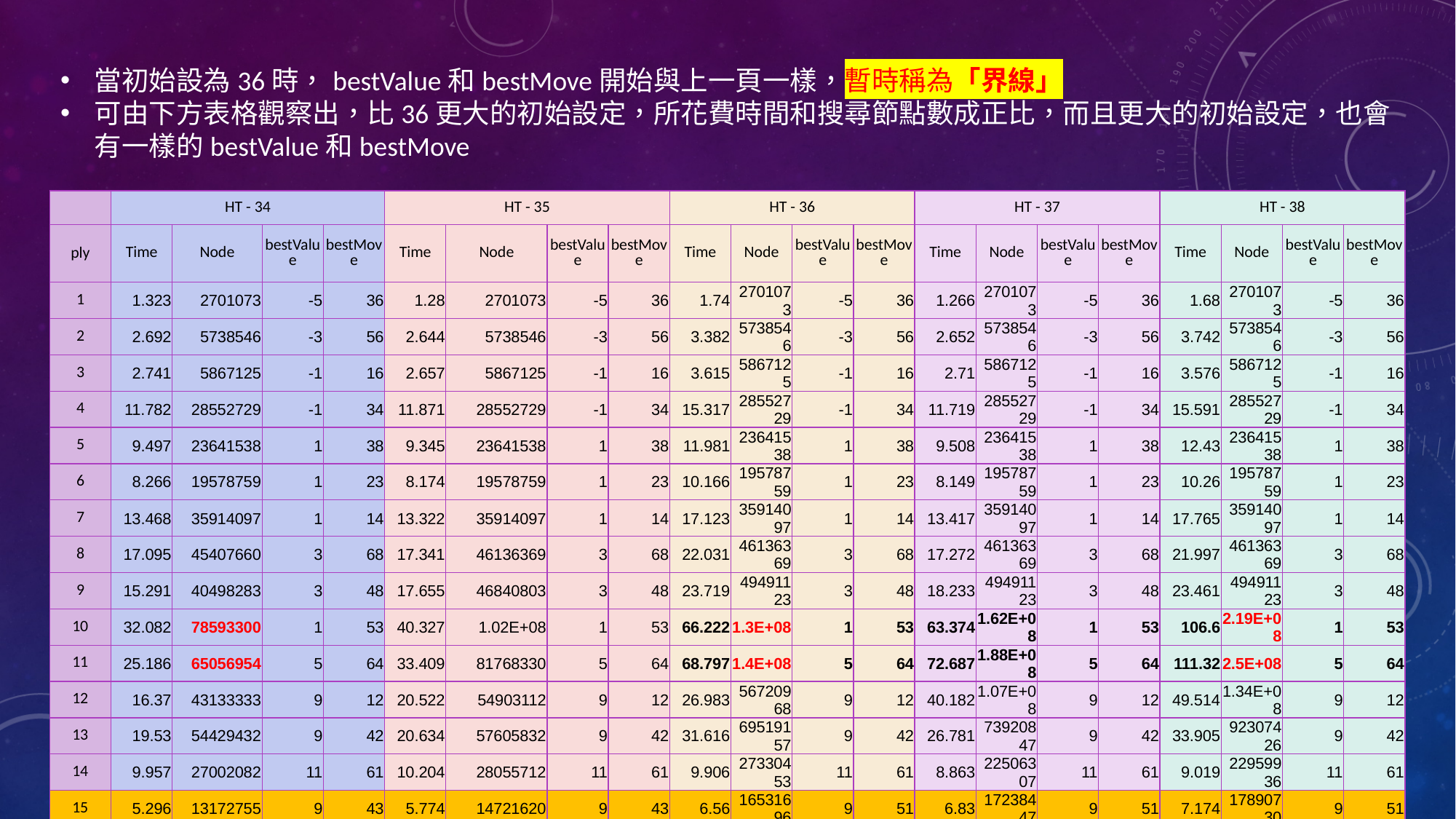

當初始設為36時，bestValue和bestMove開始與上一頁一樣，暫時稱為「界線」
可由下方表格觀察出，比36更大的初始設定，所花費時間和搜尋節點數成正比，而且更大的初始設定，也會有一樣的bestValue和bestMove
|  | HT - 34 |  |  |  | HT - 35 |  |  |  | HT - 36 |  |  |  | HT - 37 |  |  |  | HT - 38 |  |  |  |
| --- | --- | --- | --- | --- | --- | --- | --- | --- | --- | --- | --- | --- | --- | --- | --- | --- | --- | --- | --- | --- |
| ply | Time | Node | bestValue | bestMove | Time | Node | bestValue | bestMove | Time | Node | bestValue | bestMove | Time | Node | bestValue | bestMove | Time | Node | bestValue | bestMove |
| 1 | 1.323 | 2701073 | -5 | 36 | 1.28 | 2701073 | -5 | 36 | 1.74 | 2701073 | -5 | 36 | 1.266 | 2701073 | -5 | 36 | 1.68 | 2701073 | -5 | 36 |
| 2 | 2.692 | 5738546 | -3 | 56 | 2.644 | 5738546 | -3 | 56 | 3.382 | 5738546 | -3 | 56 | 2.652 | 5738546 | -3 | 56 | 3.742 | 5738546 | -3 | 56 |
| 3 | 2.741 | 5867125 | -1 | 16 | 2.657 | 5867125 | -1 | 16 | 3.615 | 5867125 | -1 | 16 | 2.71 | 5867125 | -1 | 16 | 3.576 | 5867125 | -1 | 16 |
| 4 | 11.782 | 28552729 | -1 | 34 | 11.871 | 28552729 | -1 | 34 | 15.317 | 28552729 | -1 | 34 | 11.719 | 28552729 | -1 | 34 | 15.591 | 28552729 | -1 | 34 |
| 5 | 9.497 | 23641538 | 1 | 38 | 9.345 | 23641538 | 1 | 38 | 11.981 | 23641538 | 1 | 38 | 9.508 | 23641538 | 1 | 38 | 12.43 | 23641538 | 1 | 38 |
| 6 | 8.266 | 19578759 | 1 | 23 | 8.174 | 19578759 | 1 | 23 | 10.166 | 19578759 | 1 | 23 | 8.149 | 19578759 | 1 | 23 | 10.26 | 19578759 | 1 | 23 |
| 7 | 13.468 | 35914097 | 1 | 14 | 13.322 | 35914097 | 1 | 14 | 17.123 | 35914097 | 1 | 14 | 13.417 | 35914097 | 1 | 14 | 17.765 | 35914097 | 1 | 14 |
| 8 | 17.095 | 45407660 | 3 | 68 | 17.341 | 46136369 | 3 | 68 | 22.031 | 46136369 | 3 | 68 | 17.272 | 46136369 | 3 | 68 | 21.997 | 46136369 | 3 | 68 |
| 9 | 15.291 | 40498283 | 3 | 48 | 17.655 | 46840803 | 3 | 48 | 23.719 | 49491123 | 3 | 48 | 18.233 | 49491123 | 3 | 48 | 23.461 | 49491123 | 3 | 48 |
| 10 | 32.082 | 78593300 | 1 | 53 | 40.327 | 1.02E+08 | 1 | 53 | 66.222 | 1.3E+08 | 1 | 53 | 63.374 | 1.62E+08 | 1 | 53 | 106.6 | 2.19E+08 | 1 | 53 |
| 11 | 25.186 | 65056954 | 5 | 64 | 33.409 | 81768330 | 5 | 64 | 68.797 | 1.4E+08 | 5 | 64 | 72.687 | 1.88E+08 | 5 | 64 | 111.32 | 2.5E+08 | 5 | 64 |
| 12 | 16.37 | 43133333 | 9 | 12 | 20.522 | 54903112 | 9 | 12 | 26.983 | 56720968 | 9 | 12 | 40.182 | 1.07E+08 | 9 | 12 | 49.514 | 1.34E+08 | 9 | 12 |
| 13 | 19.53 | 54429432 | 9 | 42 | 20.634 | 57605832 | 9 | 42 | 31.616 | 69519157 | 9 | 42 | 26.781 | 73920847 | 9 | 42 | 33.905 | 92307426 | 9 | 42 |
| 14 | 9.957 | 27002082 | 11 | 61 | 10.204 | 28055712 | 11 | 61 | 9.906 | 27330453 | 11 | 61 | 8.863 | 22506307 | 11 | 61 | 9.019 | 22959936 | 11 | 61 |
| 15 | 5.296 | 13172755 | 9 | 43 | 5.774 | 14721620 | 9 | 43 | 6.56 | 16531696 | 9 | 51 | 6.83 | 17238447 | 9 | 51 | 7.174 | 17890730 | 9 | 51 |